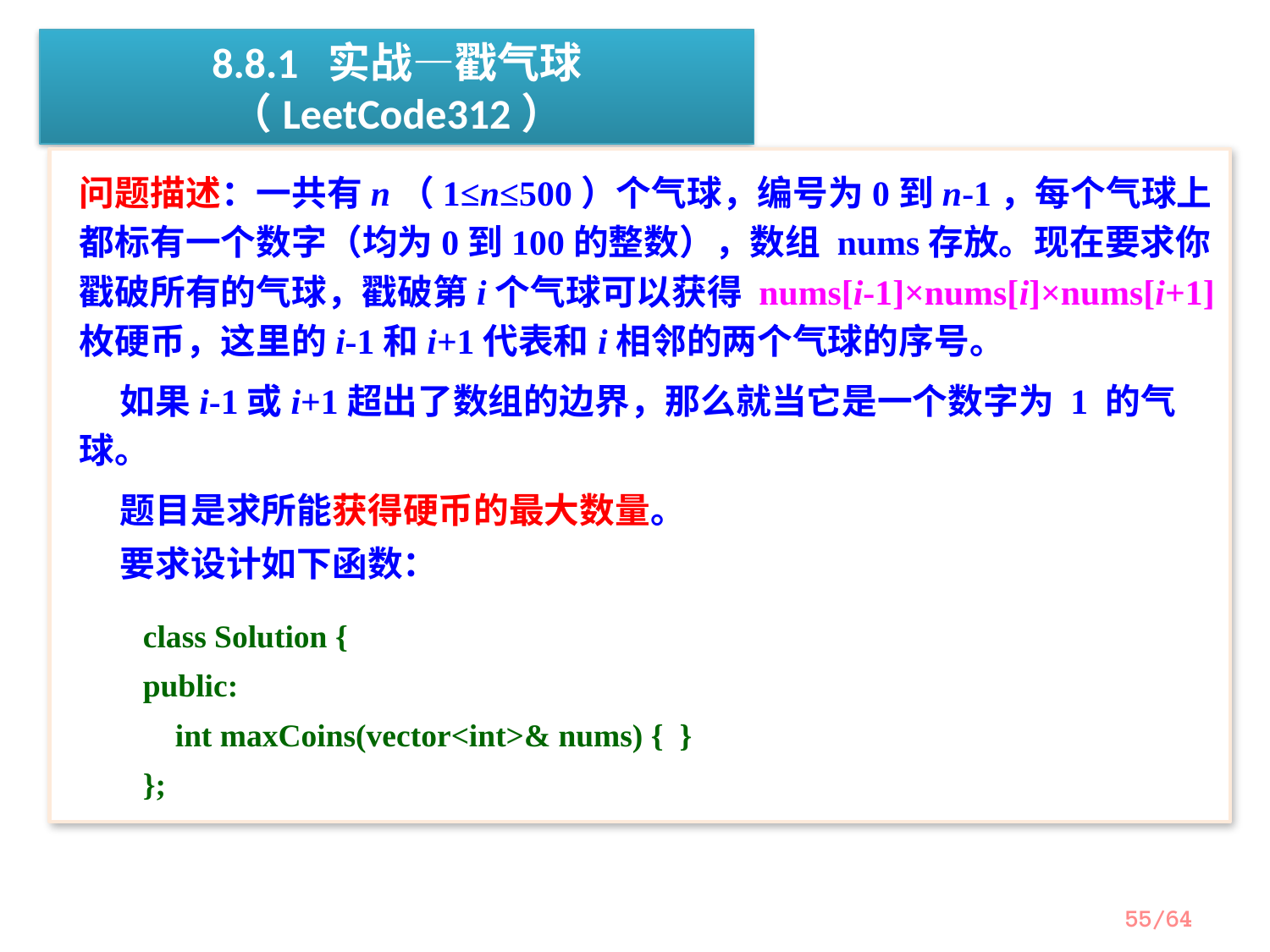

8.8.1  实战—戳气球（LeetCode312）
问题描述：一共有n（1≤n≤500）个气球，编号为0到n-1，每个气球上都标有一个数字（均为0到100的整数），数组 nums存放。现在要求你戳破所有的气球，戳破第i个气球可以获得 nums[i-1]×nums[i]×nums[i+1]枚硬币，这里的i-1和i+1代表和i相邻的两个气球的序号。
    如果i-1或i+1超出了数组的边界，那么就当它是一个数字为 1 的气球。
    题目是求所能获得硬币的最大数量。
    要求设计如下函数：
class Solution {
public:
    int maxCoins(vector<int>& nums) {  }
};
55/64